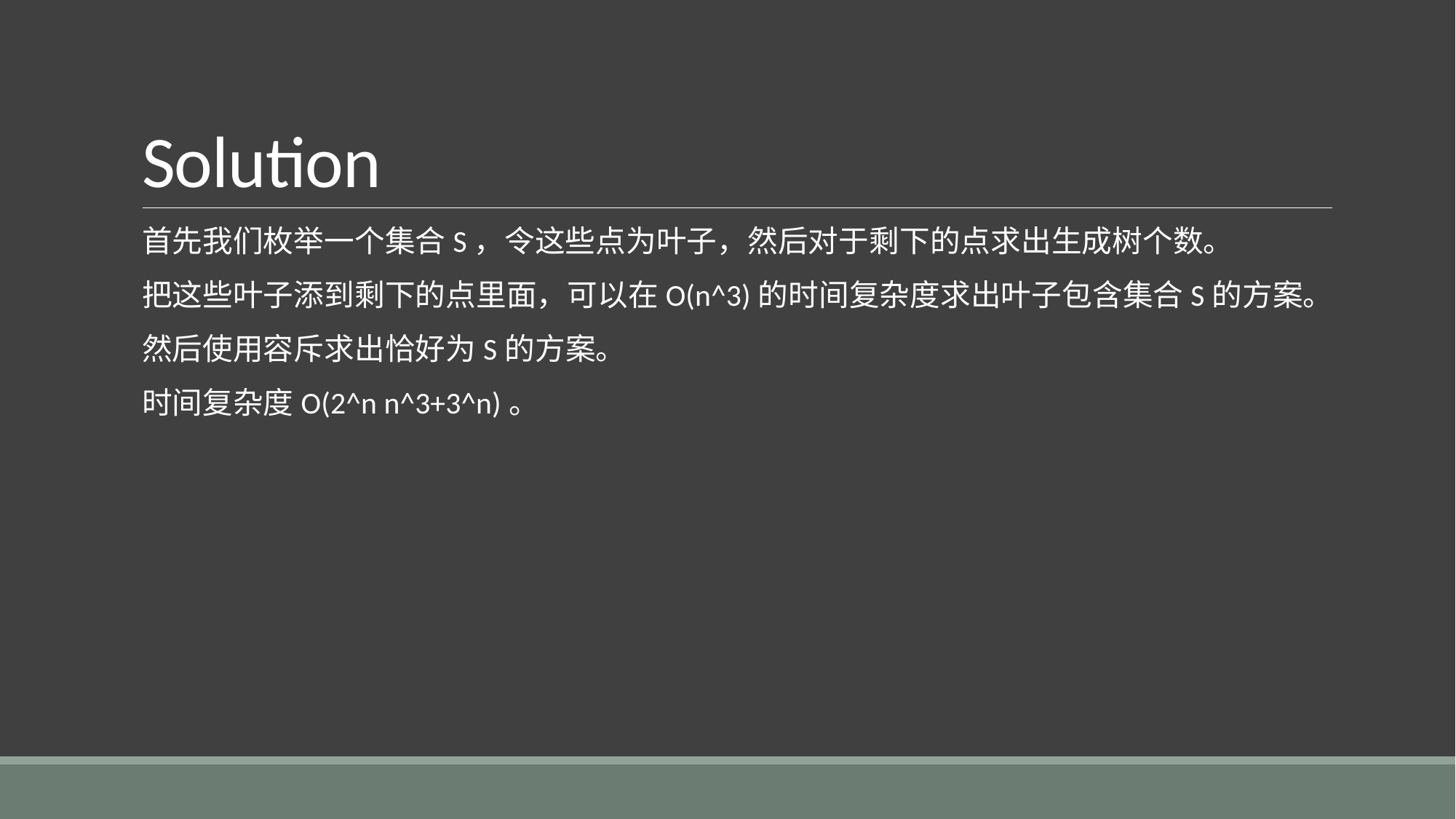

# Solution
首先我们枚举一个集合S，令这些点为叶子，然后对于剩下的点求出生成树个数。
把这些叶子添到剩下的点里面，可以在O(n^3)的时间复杂度求出叶子包含集合S的方案。
然后使用容斥求出恰好为S的方案。
时间复杂度O(2^n n^3+3^n)。